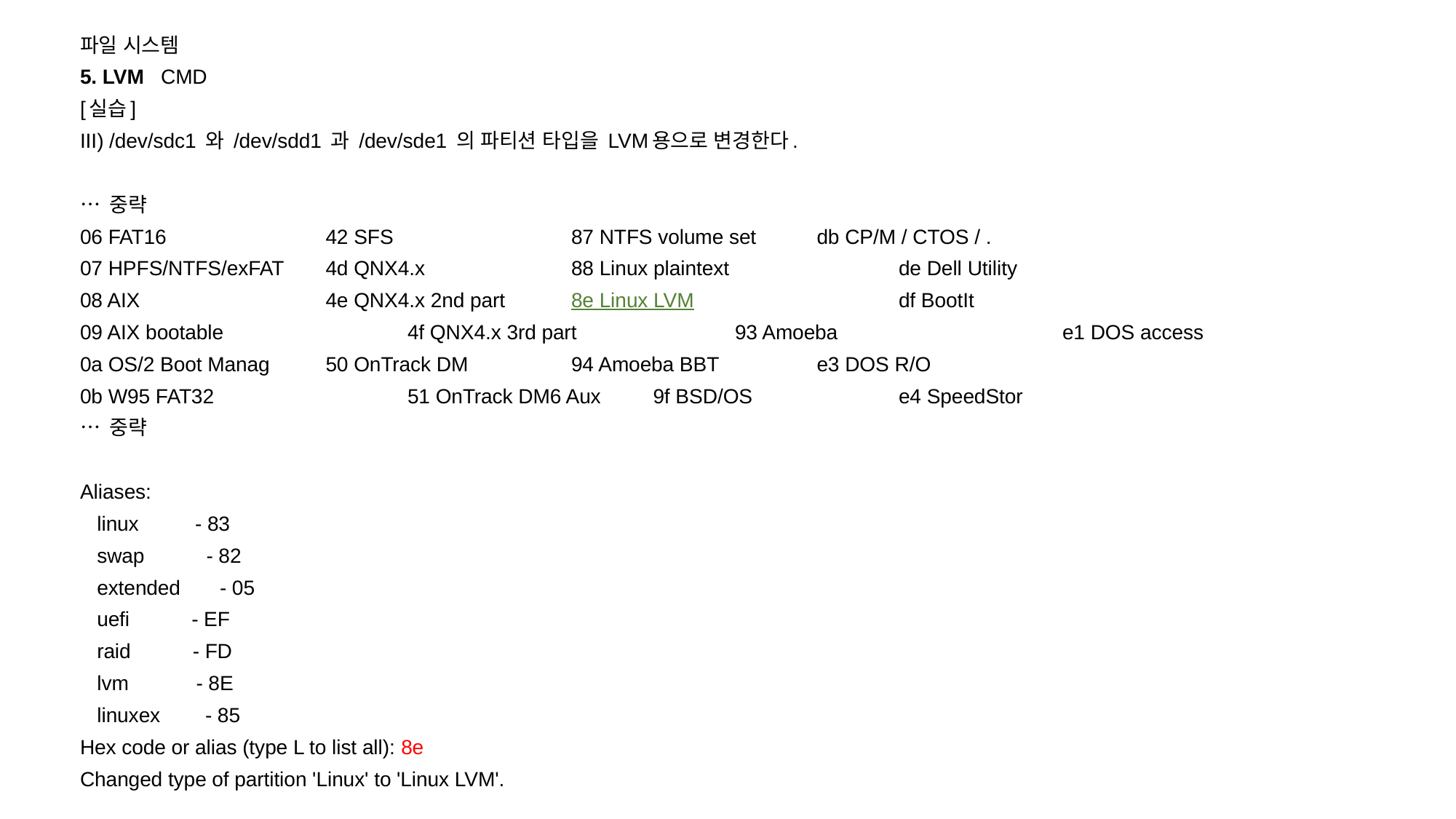

파일 시스템
5. LVM   CMD
[실습]
III) /dev/sdc1 와 /dev/sdd1 과 /dev/sde1 의 파티션 타입을 LVM용으로 변경한다.

… 중략
06 FAT16            		42 SFS              		87 NTFS volume set  	db CP/M / CTOS / .
07 HPFS/NTFS/exFAT  	4d QNX4.x           		88 Linux plaintext  		de Dell Utility
08 AIX              		4e QNX4.x 2nd part    	8e Linux LVM        		df BootIt
09 AIX bootable     		4f QNX4.x 3rd part  		93 Amoeba           		e1 DOS access
0a OS/2 Boot Manag  	50 OnTrack DM       	94 Amoeba BBT       	e3 DOS R/O
0b W95 FAT32        		51 OnTrack DM6 Aux  	9f BSD/OS           		e4 SpeedStor
… 중략

Aliases:
   linux          - 83
   swap           - 82
   extended       - 05
   uefi           - EF
   raid           - FD
   lvm            - 8E
   linuxex        - 85
Hex code or alias (type L to list all): 8e
Changed type of partition 'Linux' to 'Linux LVM'.